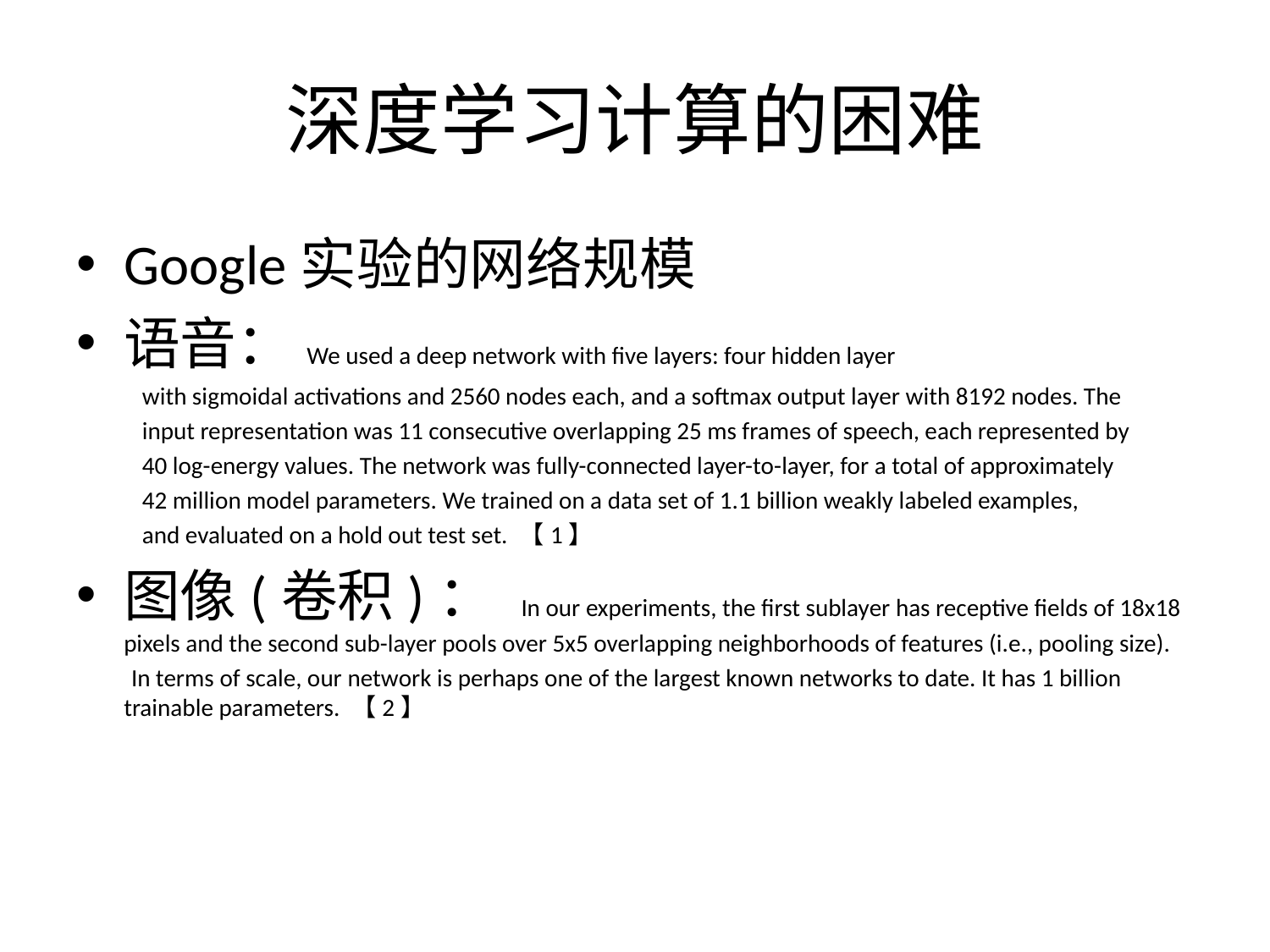

# 深度学习计算的困难
Google实验的网络规模
语音：We used a deep network with five layers: four hidden layer
            with sigmoidal activations and 2560 nodes each, and a softmax output layer with 8192 nodes. The
            input representation was 11 consecutive overlapping 25 ms frames of speech, each represented by
            40 log-energy values. The network was fully-connected layer-to-layer, for a total of approximately
            42 million model parameters. We trained on a data set of 1.1 billion weakly labeled examples,
            and evaluated on a hold out test set. 【1】
图像(卷积)： In our experiments, the first sublayer has receptive fields of 18x18 pixels and the second sub-layer pools over 5x5 overlapping neighborhoods of features (i.e., pooling size).
          In terms of scale, our network is perhaps one of the largest known networks to date. It has 1 billion trainable parameters. 【2】